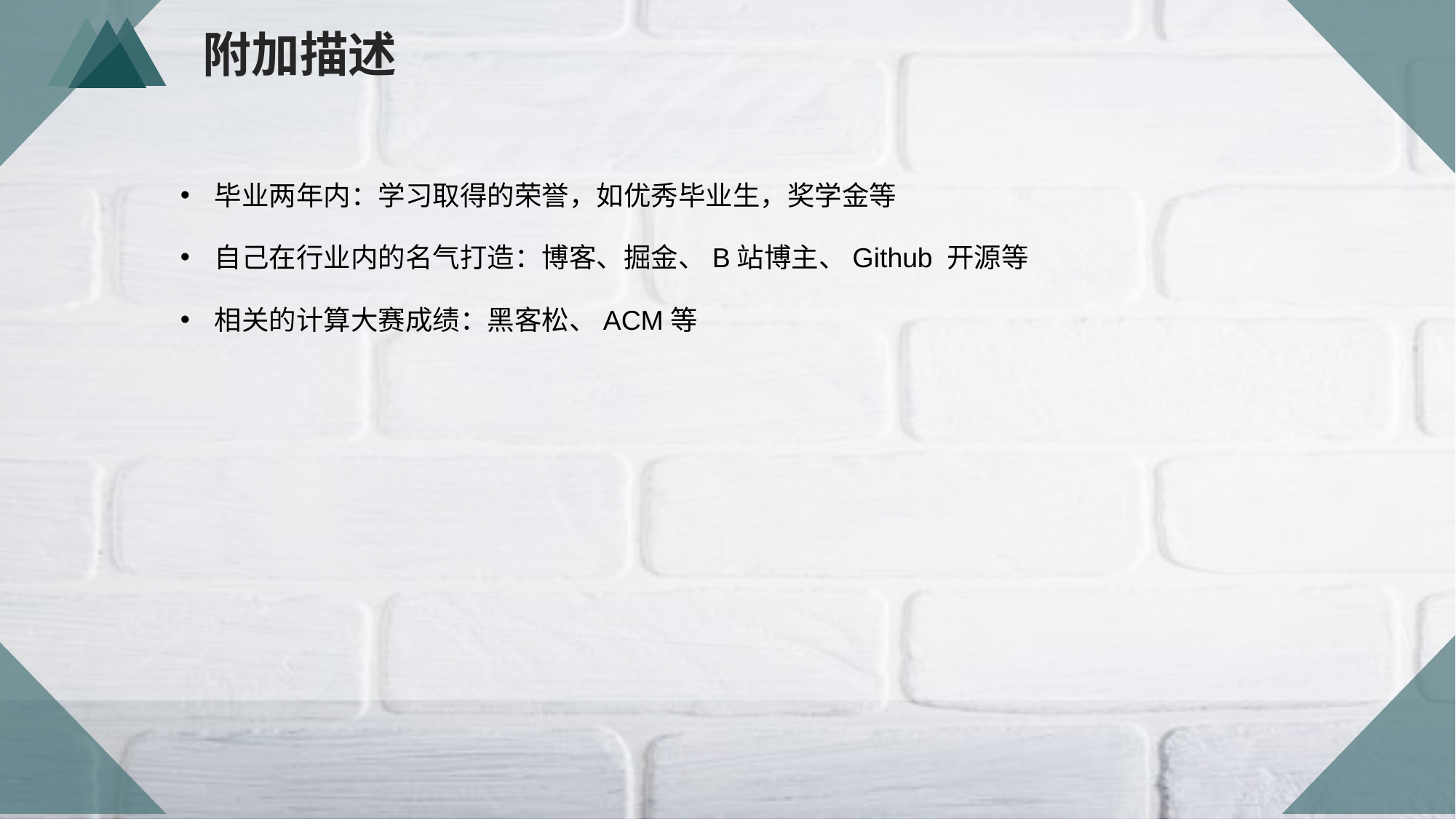

附加描述
毕业两年内：学习取得的荣誉，如优秀毕业生，奖学金等
自己在行业内的名气打造：博客、掘金、B站博主、Github 开源等
相关的计算大赛成绩：黑客松、ACM等